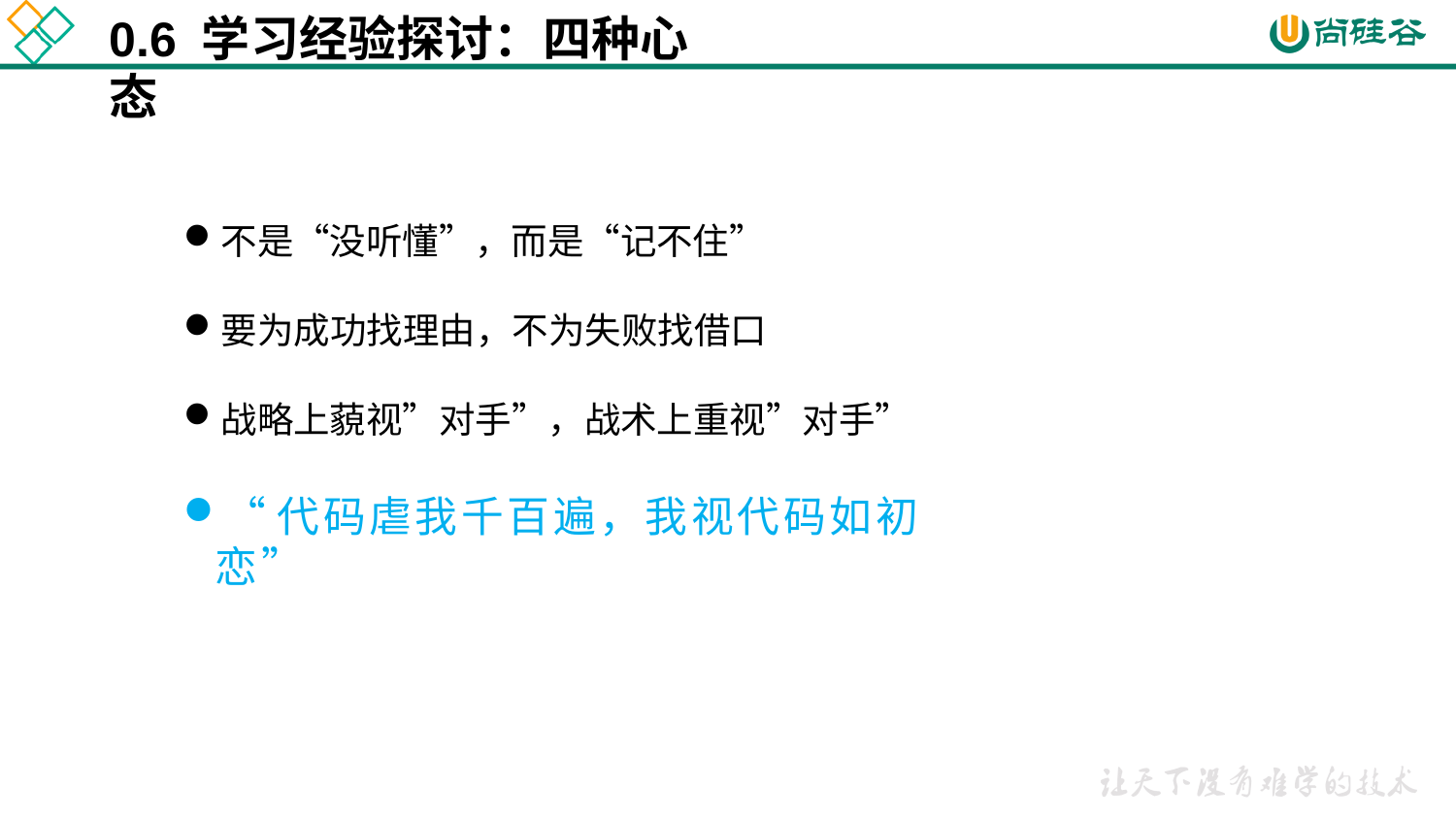

# 0.6 学习经验探讨：四种心态
不是“没听懂”，而是“记不住”

要为成功找理由，不为失败找借口

战略上藐视”对手”，战术上重视”对手”

“代码虐我千百遍，我视代码如初恋”